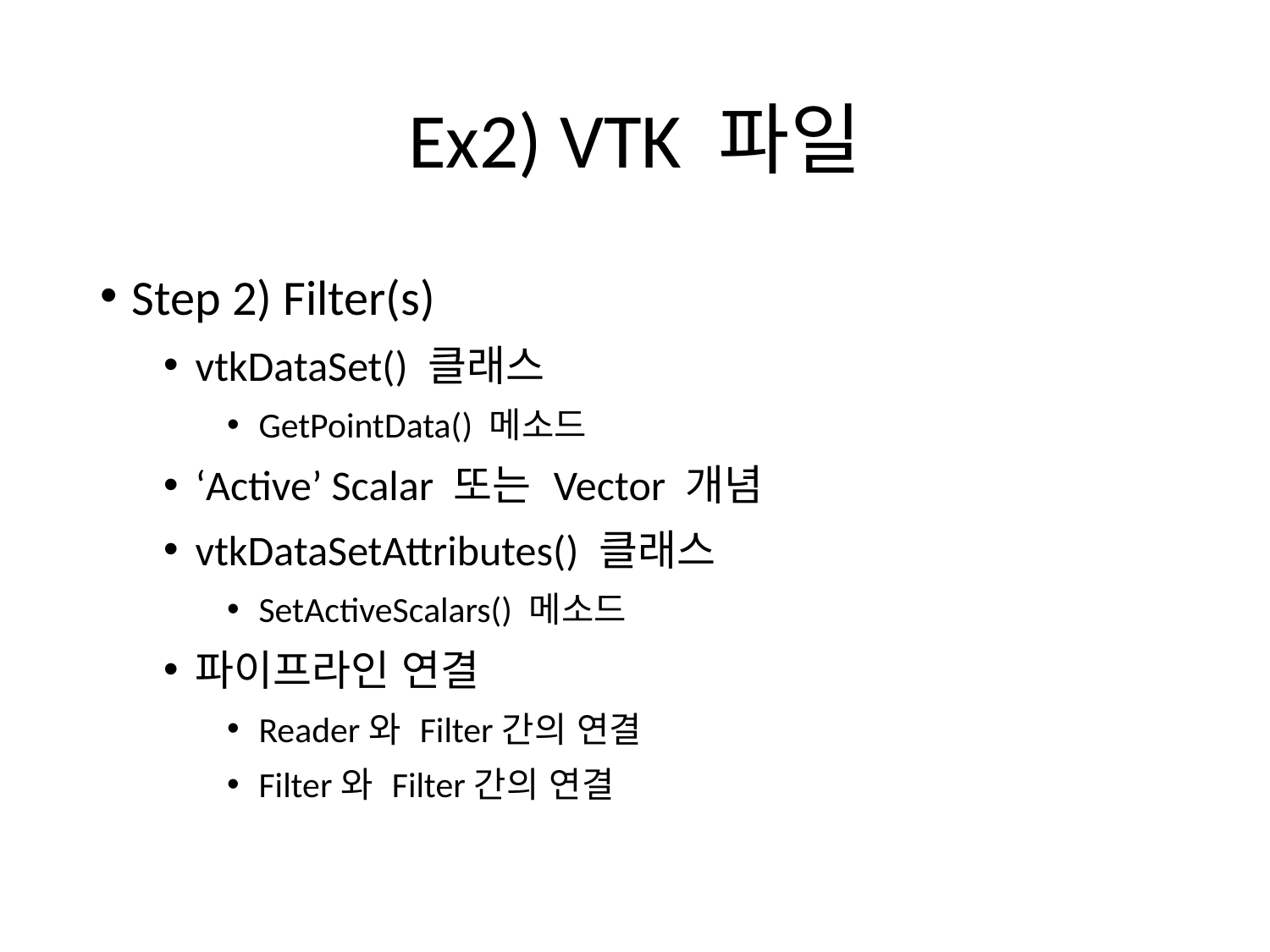

# Ex2) VTK 파일
Step 2) Filter(s)
vtkDataSet() 클래스
GetPointData() 메소드
‘Active’ Scalar 또는 Vector 개념
vtkDataSetAttributes() 클래스
SetActiveScalars() 메소드
파이프라인 연결
Reader와 Filter간의 연결
Filter와 Filter간의 연결